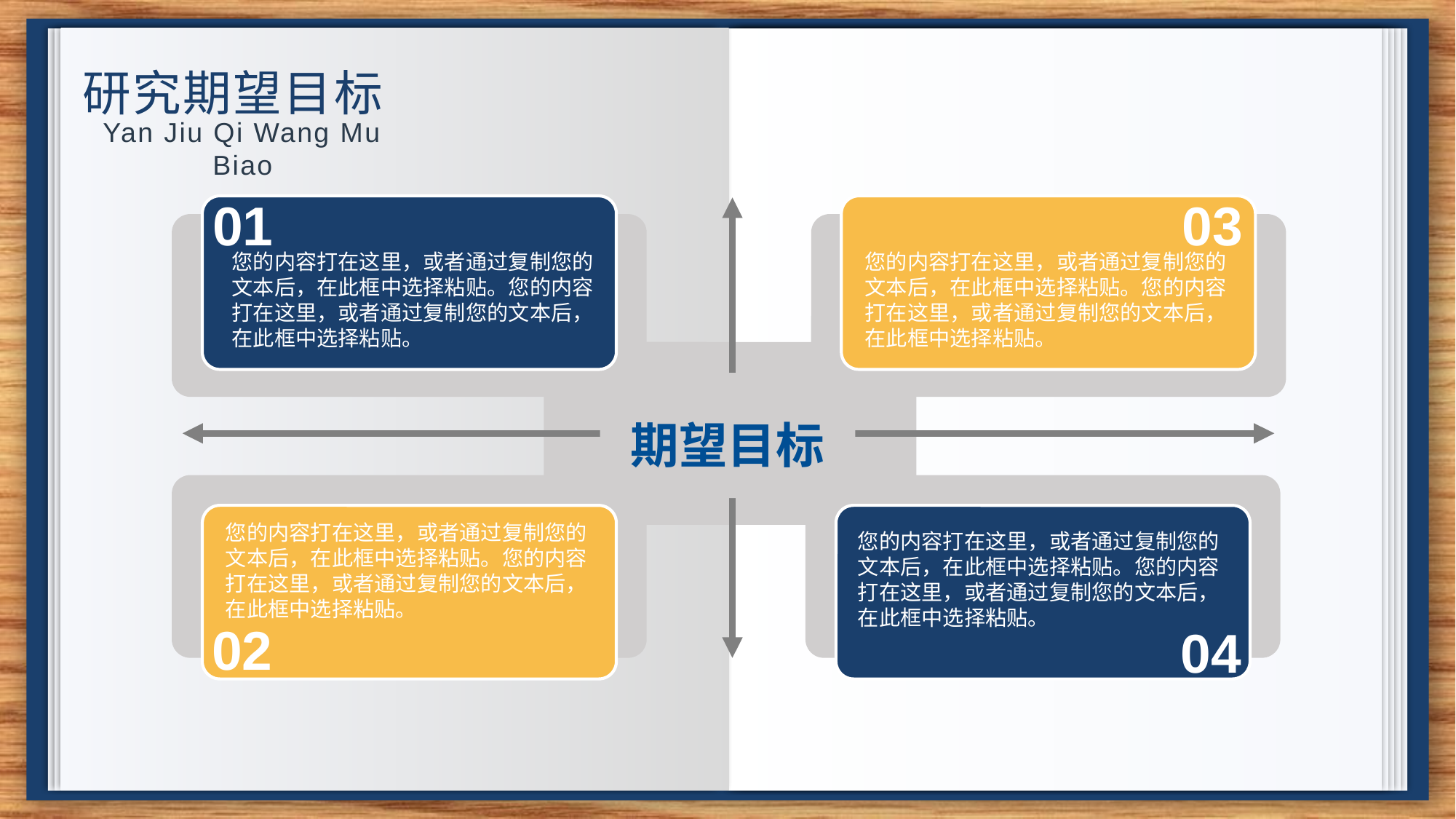

研究期望目标
Yan Jiu Qi Wang Mu Biao

01
您的内容打在这里，或者通过复制您的文本后，在此框中选择粘贴。您的内容打在这里，或者通过复制您的文本后，在此框中选择粘贴。

03
您的内容打在这里，或者通过复制您的文本后，在此框中选择粘贴。您的内容打在这里，或者通过复制您的文本后，在此框中选择粘贴。

期望目标

您的内容打在这里，或者通过复制您的文本后，在此框中选择粘贴。您的内容打在这里，或者通过复制您的文本后，在此框中选择粘贴。
04

您的内容打在这里，或者通过复制您的文本后，在此框中选择粘贴。您的内容打在这里，或者通过复制您的文本后，在此框中选择粘贴。
02